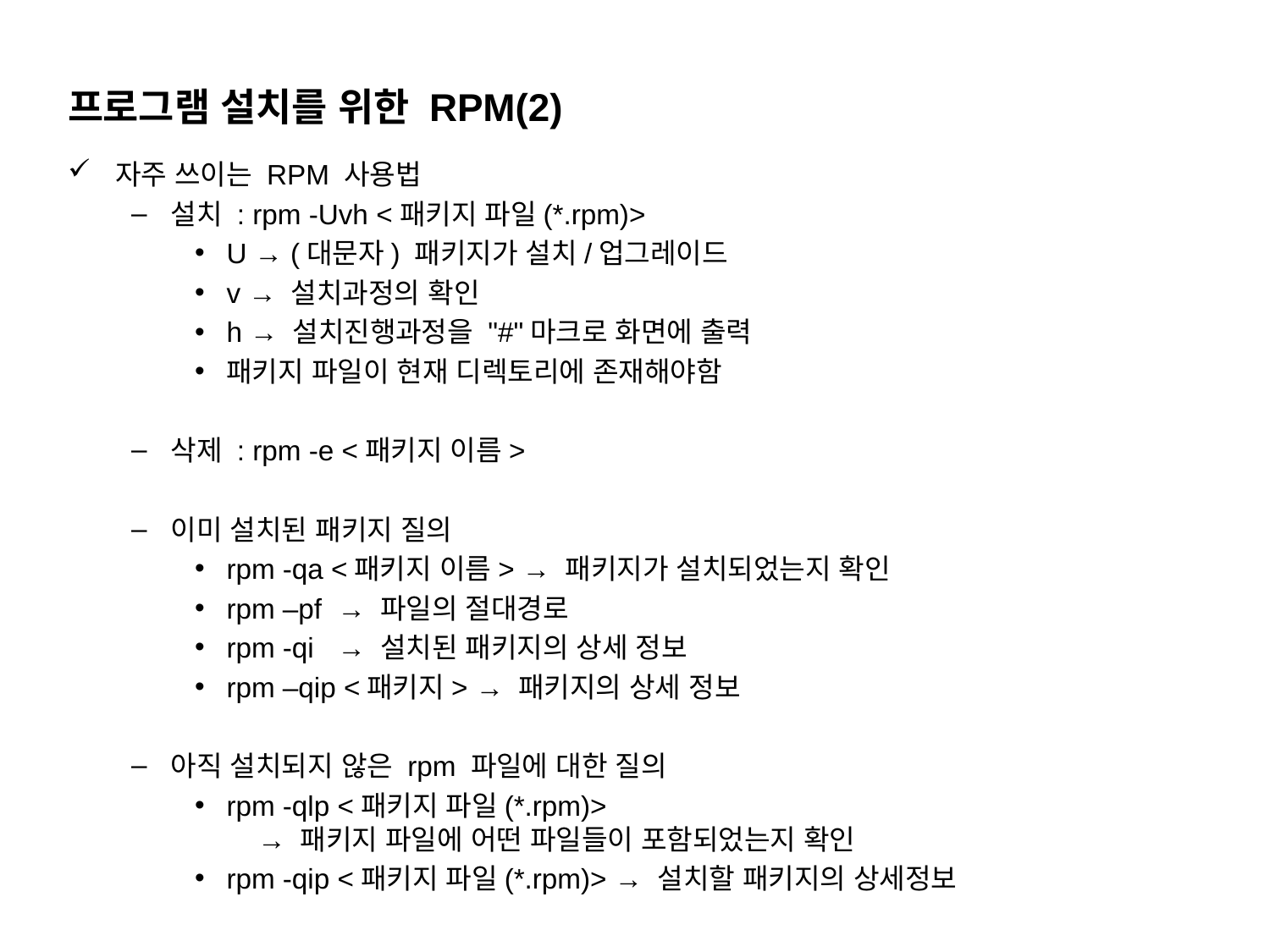

프로그램 설치를 위한 RPM(2)

자주 쓰이는 RPM 사용법
설치 : rpm -Uvh <패키지 파일(*.rpm)>
U → (대문자) 패키지가 설치/업그레이드
v → 설치과정의 확인
h → 설치진행과정을 "#"마크로 화면에 출력
패키지 파일이 현재 디렉토리에 존재해야함

삭제 : rpm -e <패키지 이름>

이미 설치된 패키지 질의
rpm -qa <패키지 이름> → 패키지가 설치되었는지 확인
rpm –pf  → 파일의 절대경로
rpm -qi   → 설치된 패키지의 상세 정보
rpm –qip <패키지> → 패키지의 상세 정보

아직 설치되지 않은 rpm 파일에 대한 질의
rpm -qlp <패키지 파일(*.rpm)>
    → 패키지 파일에 어떤 파일들이 포함되었는지 확인
rpm -qip <패키지 파일(*.rpm)> → 설치할 패키지의 상세정보